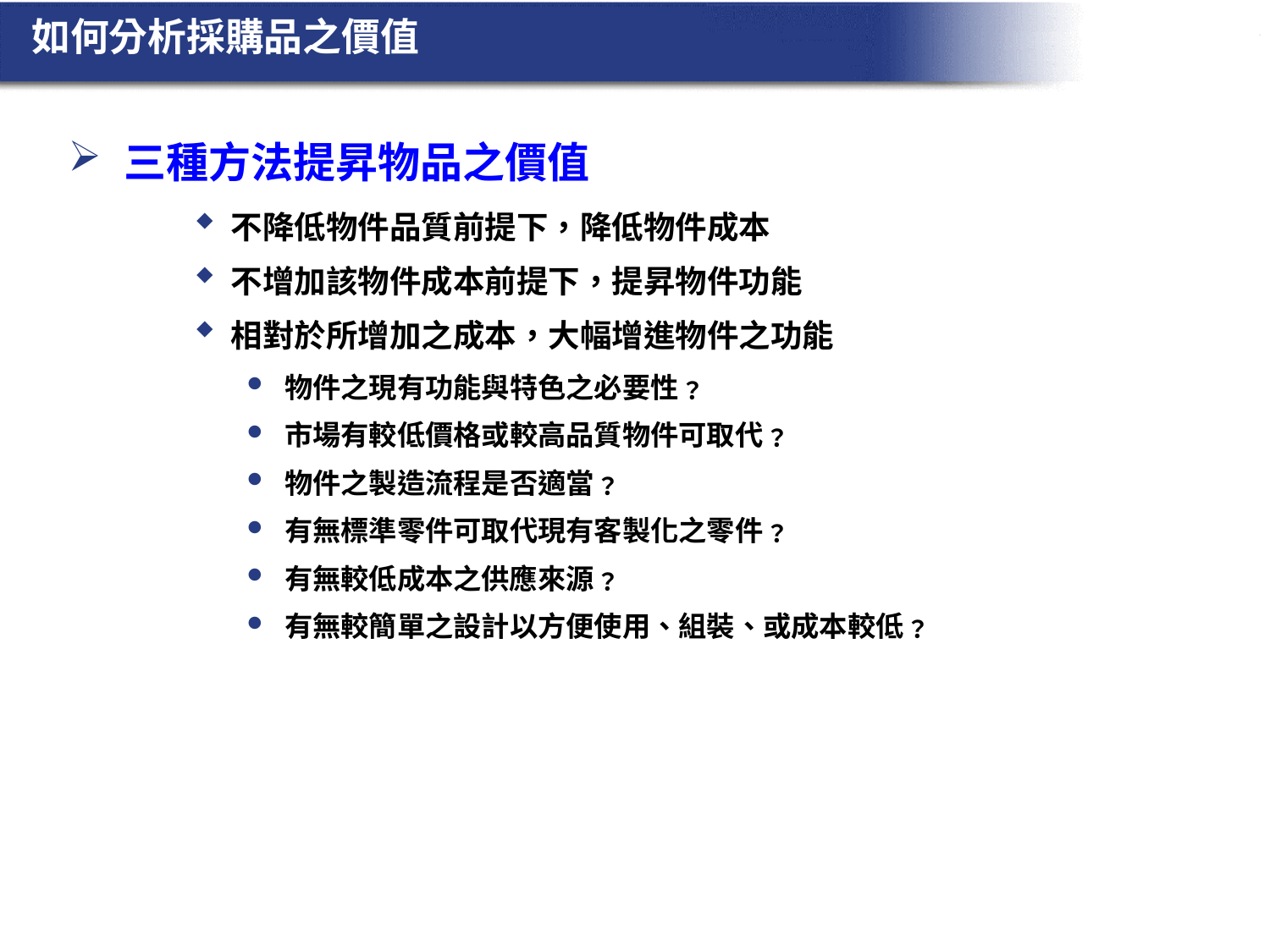

# 如何分析採購品之價值
三種方法提昇物品之價值
不降低物件品質前提下，降低物件成本
不增加該物件成本前提下，提昇物件功能
相對於所增加之成本，大幅增進物件之功能
物件之現有功能與特色之必要性﹖
市場有較低價格或較高品質物件可取代﹖
物件之製造流程是否適當﹖
有無標準零件可取代現有客製化之零件﹖
有無較低成本之供應來源﹖
有無較簡單之設計以方便使用、組裝、或成本較低﹖